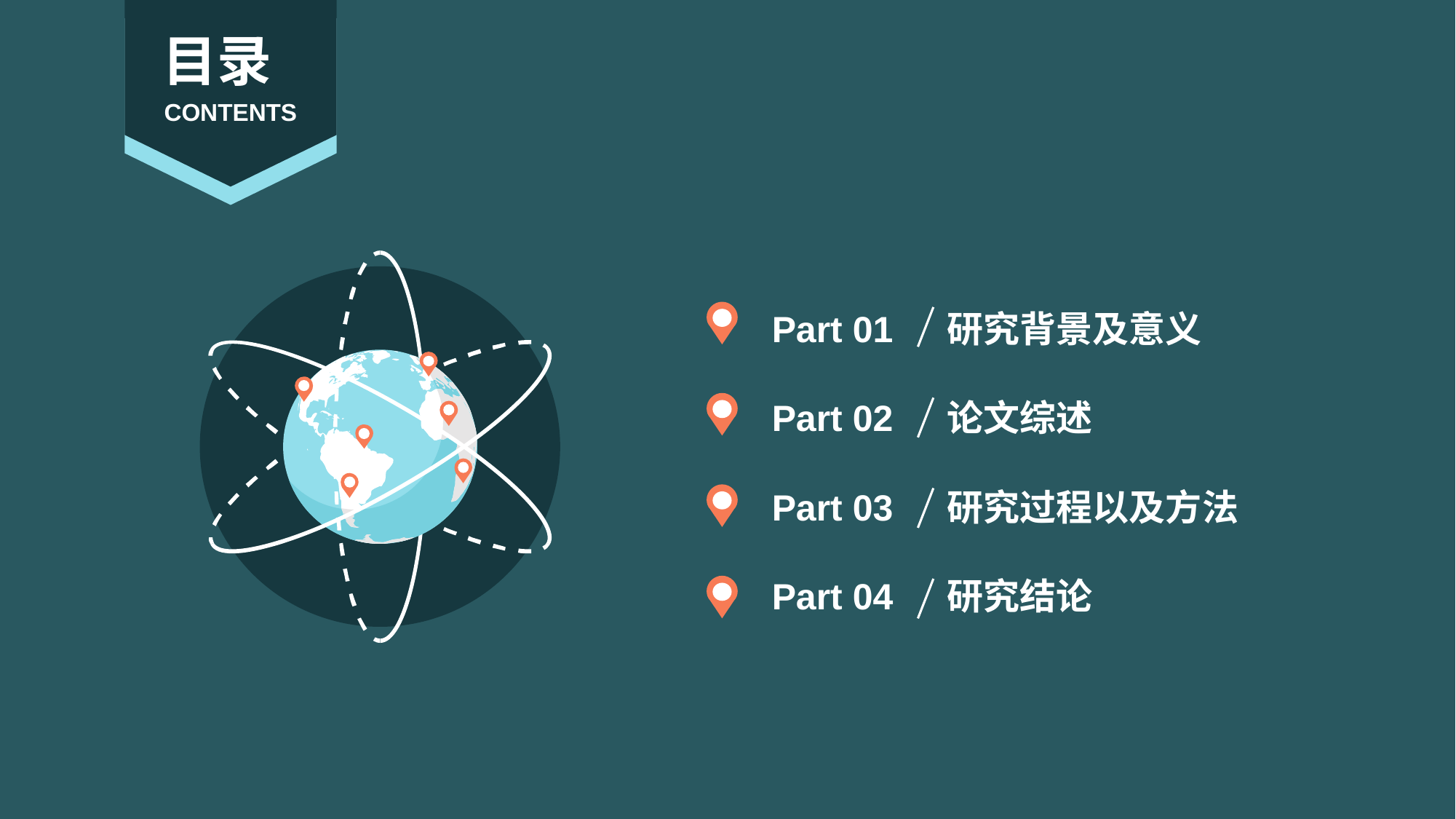

目录
CONTENTS

Part 01
研究背景及意义
Part 02
论文综述
Part 03
研究过程以及方法
Part 04
研究结论